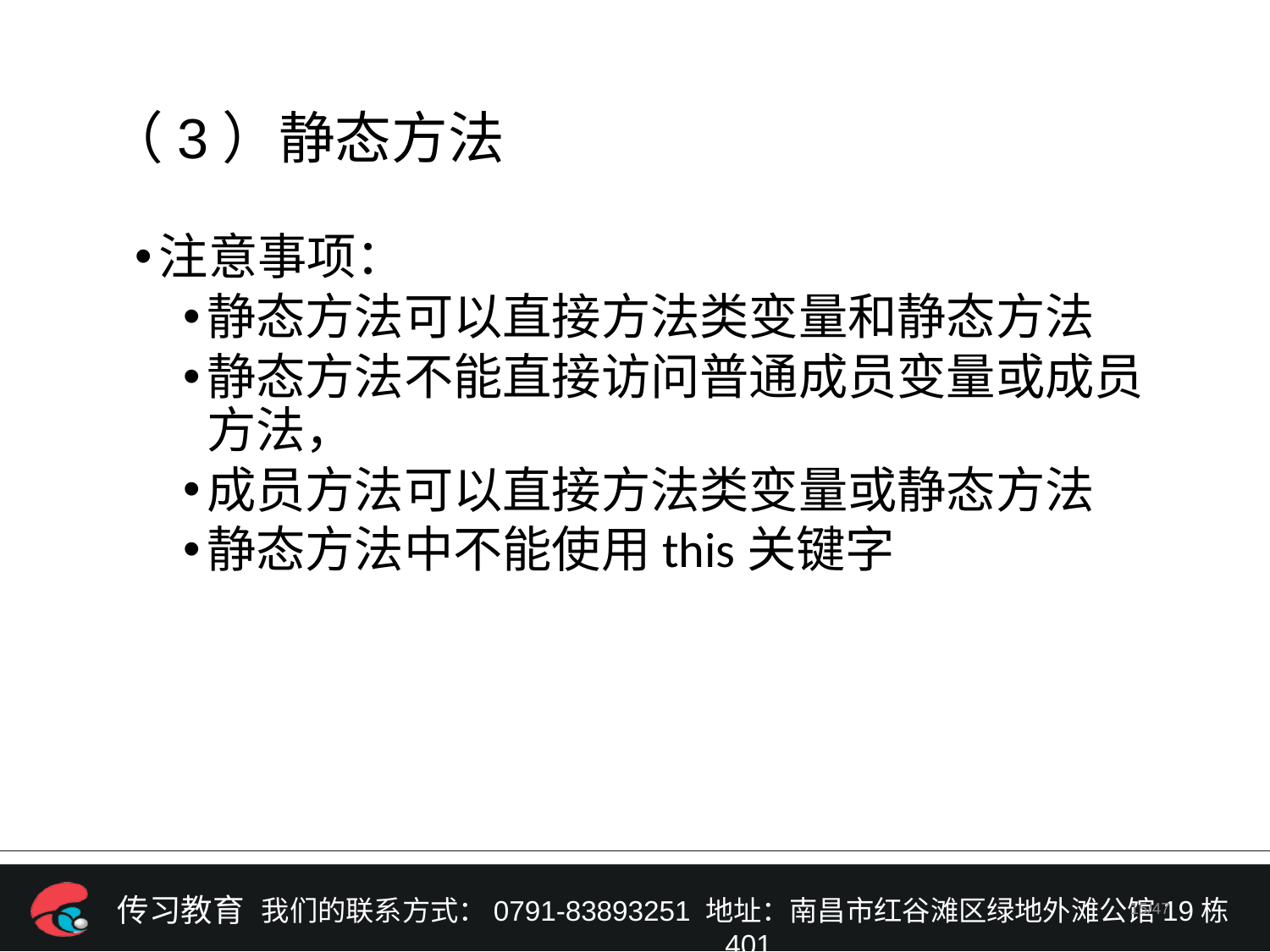

（3）静态方法
注意事项：
静态方法可以直接方法类变量和静态方法
静态方法不能直接访问普通成员变量或成员方法，
成员方法可以直接方法类变量或静态方法
静态方法中不能使用this关键字
15/47